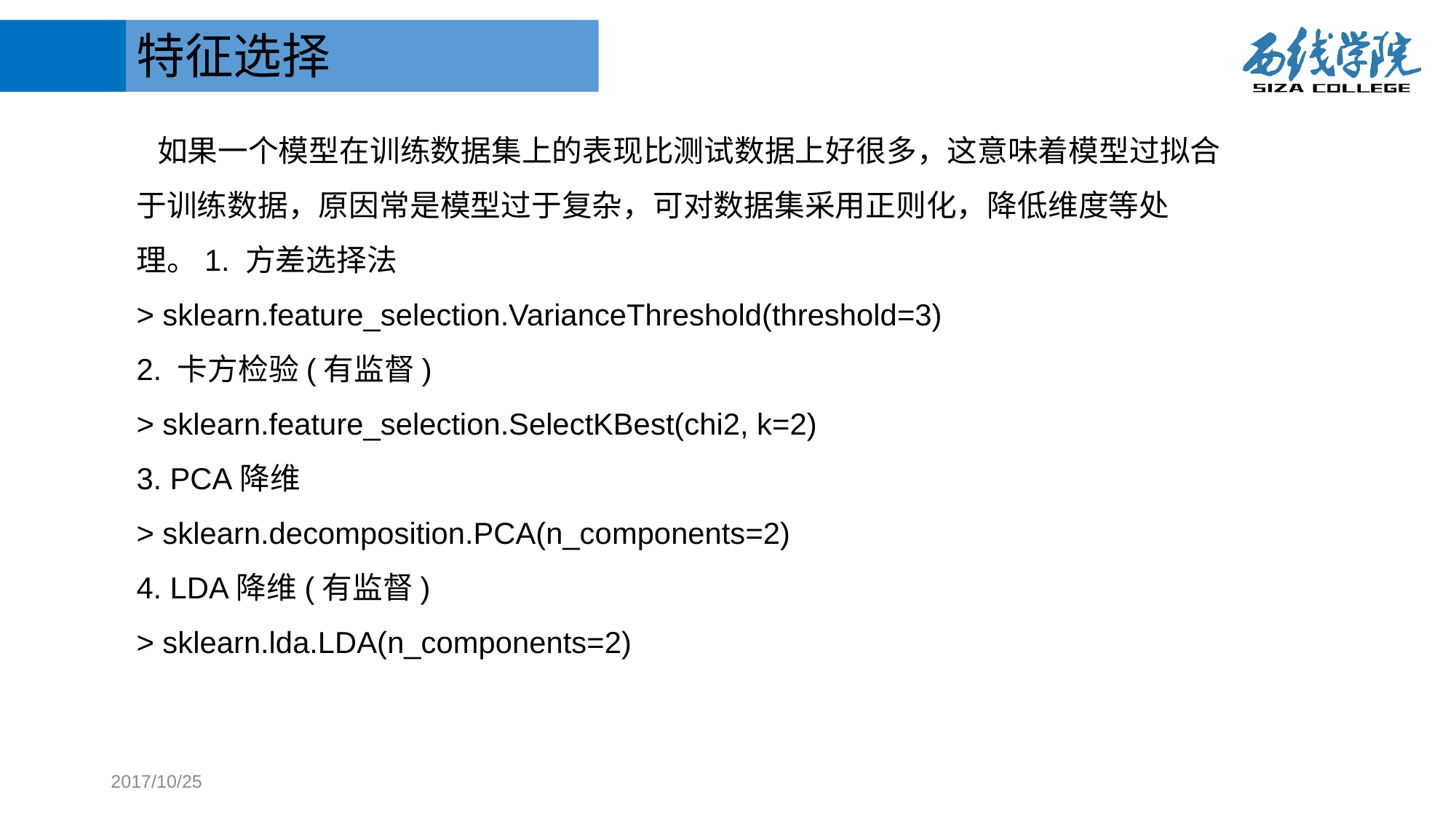

特征选择
  如果一个模型在训练数据集上的表现比测试数据上好很多，这意味着模型过拟合于训练数据，原因常是模型过于复杂，可对数据集采用正则化，降低维度等处理。1. 方差选择法
> sklearn.feature_selection.VarianceThreshold(threshold=3)
2. 卡方检验(有监督)
> sklearn.feature_selection.SelectKBest(chi2, k=2)
3. PCA降维
> sklearn.decomposition.PCA(n_components=2)
4. LDA降维(有监督)
> sklearn.lda.LDA(n_components=2)
2017/10/25